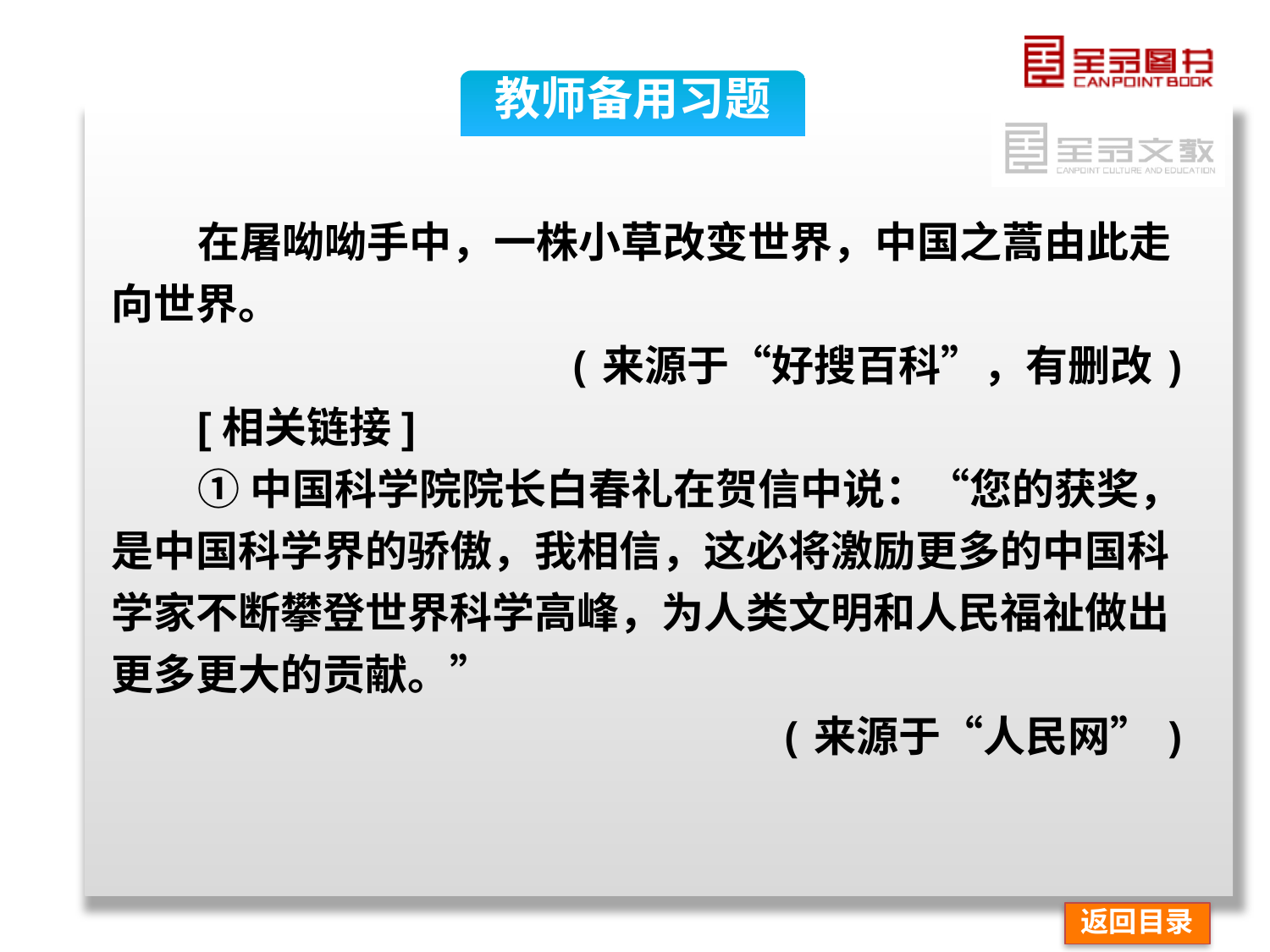

教师备用习题
在屠呦呦手中，一株小草改变世界，中国之蒿由此走向世界。
(来源于“好搜百科”，有删改)
[相关链接]
①中国科学院院长白春礼在贺信中说：“您的获奖，是中国科学界的骄傲，我相信，这必将激励更多的中国科学家不断攀登世界科学高峰，为人类文明和人民福祉做出更多更大的贡献。”
(来源于“人民网”)
返回目录